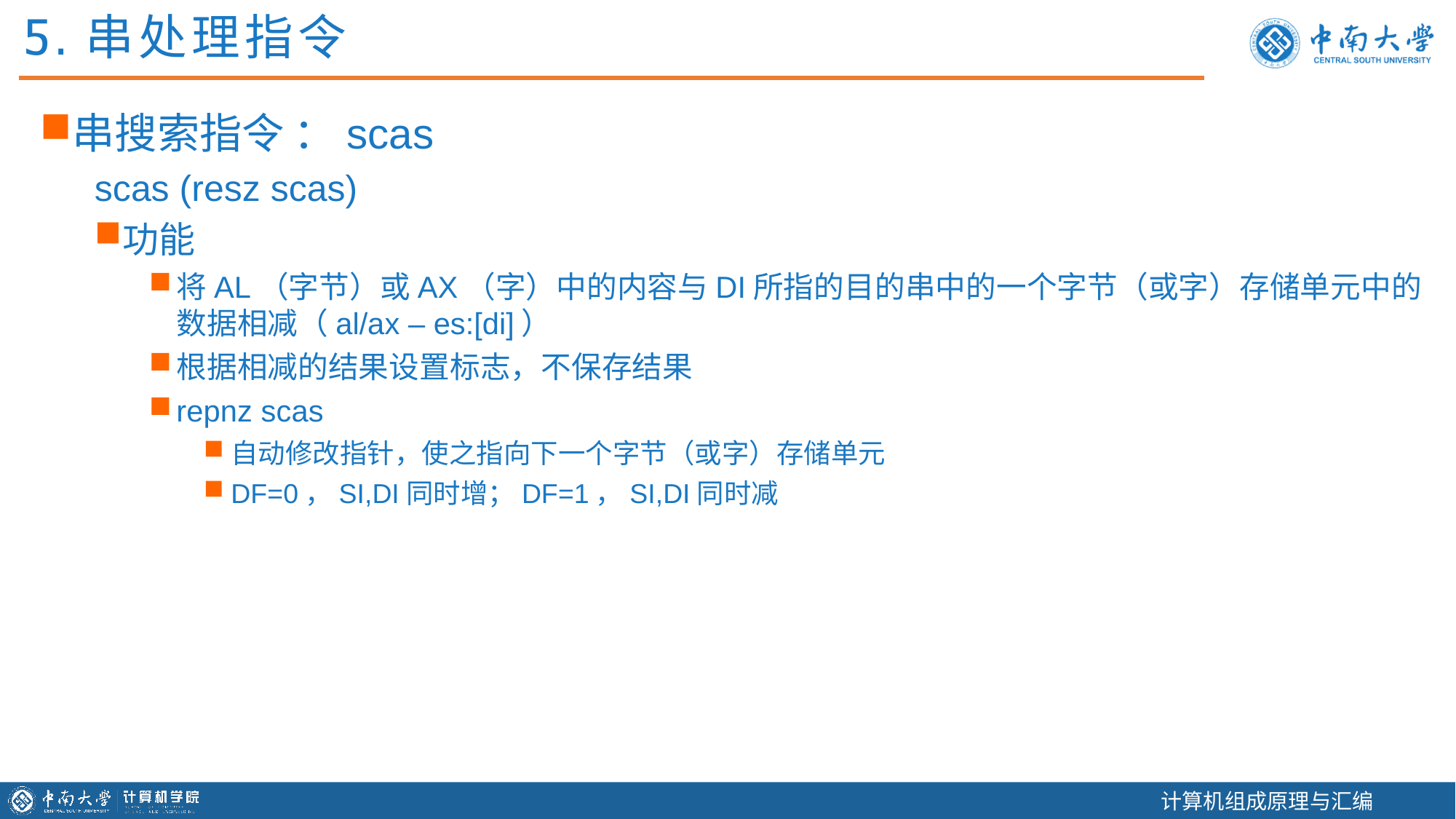

5.串处理指令
串搜索指令 ：scas
scas (resz scas)
功能
将AL（字节）或AX（字）中的内容与DI所指的目的串中的一个字节（或字）存储单元中的数据相减（al/ax – es:[di]）
根据相减的结果设置标志，不保存结果
repnz scas
自动修改指针，使之指向下一个字节（或字）存储单元
DF=0，SI,DI同时增；DF=1，SI,DI同时减

61